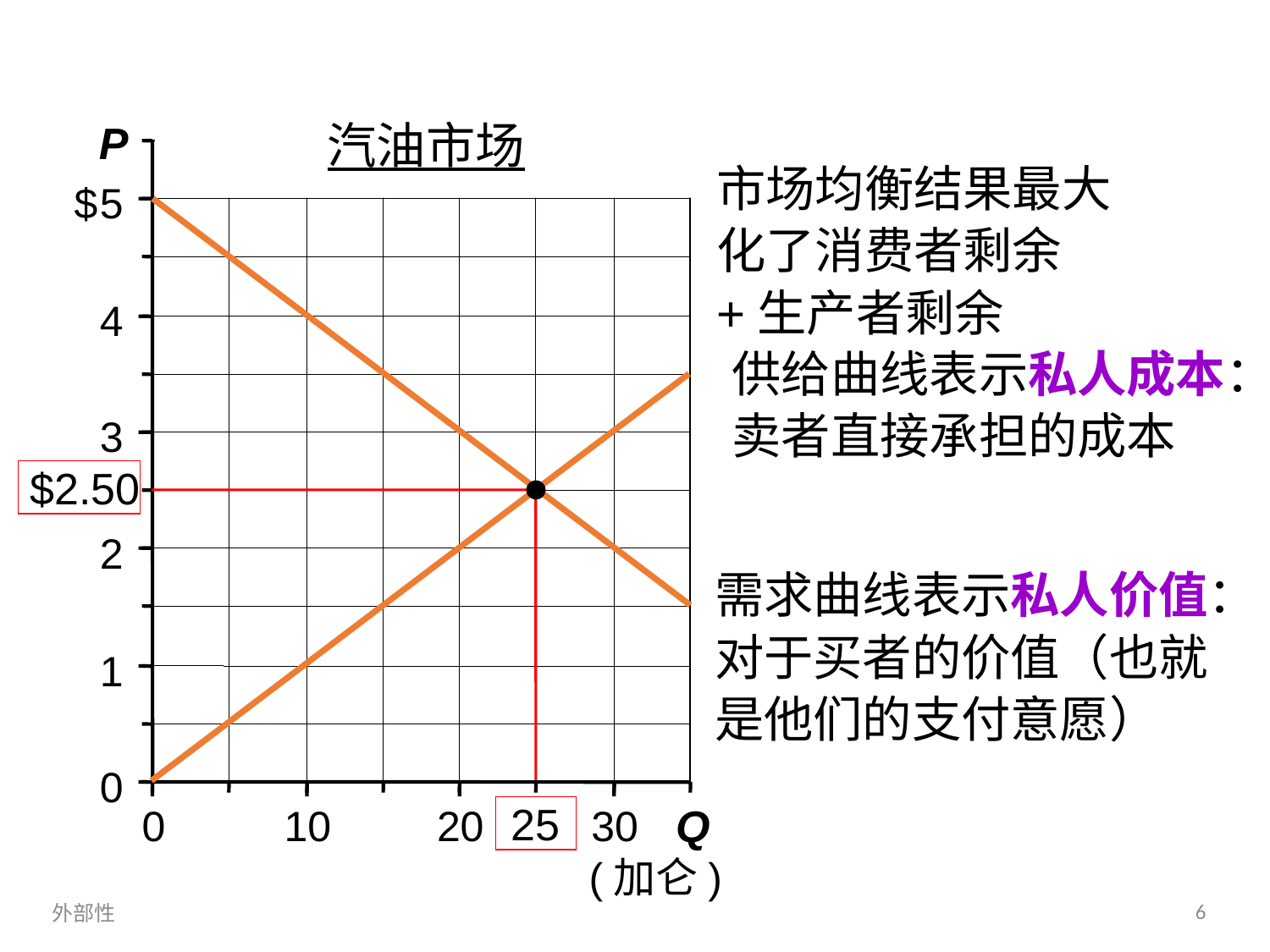

#

5

4

3

2

1

0

0
10
20
30
P
$
Q
(加仑)
汽油市场
市场均衡结果最大化了消费者剩余+生产者剩余

供给曲线表示私人成本：卖者直接承担的成本

$2.50

25

需求曲线表示私人价值：对于买者的价值（也就是他们的支付意愿）
6
外部性